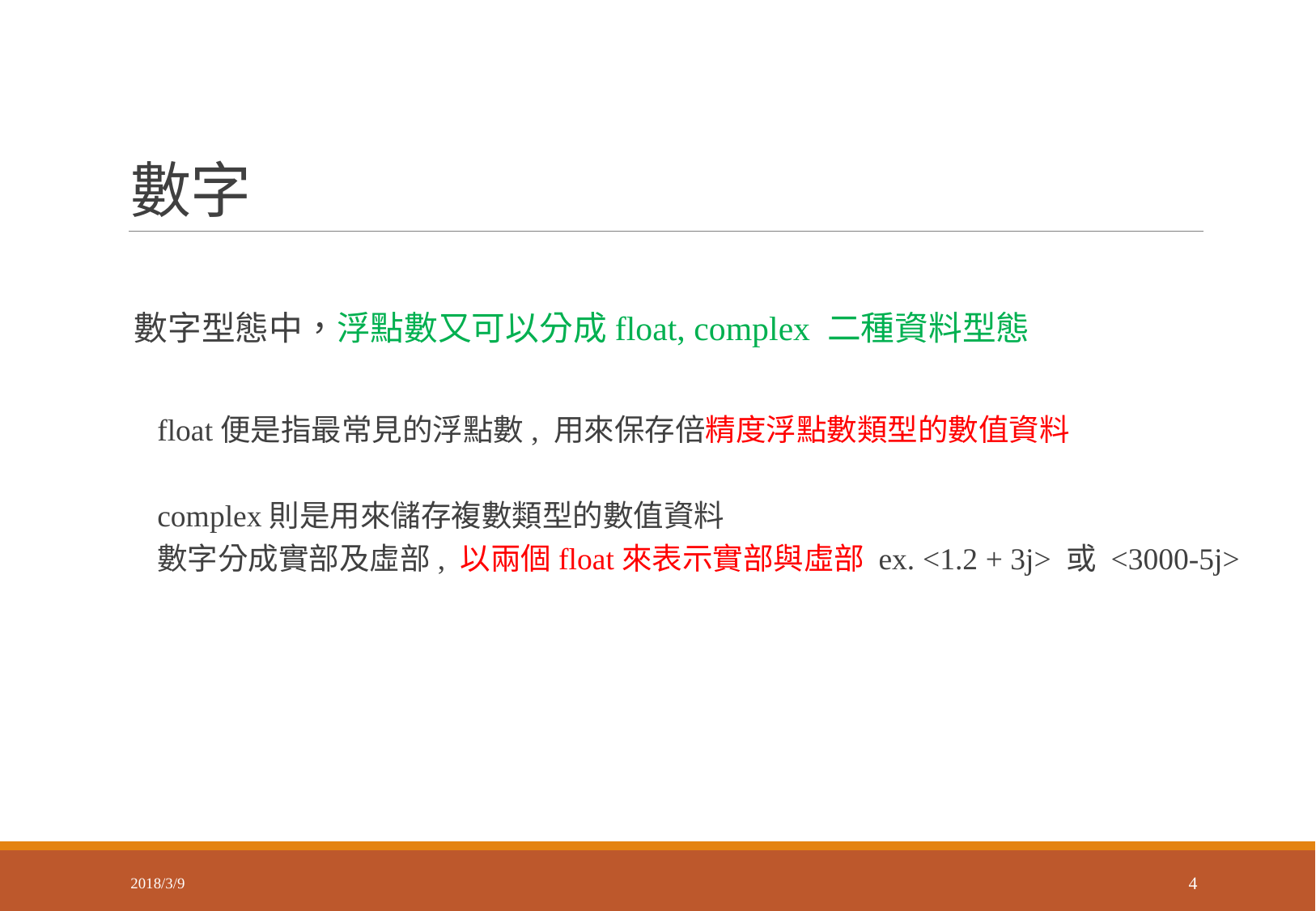

# 數字

 數字型態中，浮點數又可以分成float, complex 二種資料型態

float便是指最常見的浮點數, 用來保存倍精度浮點數類型的數值資料

complex則是用來儲存複數類型的數值資料
數字分成實部及虛部, 以兩個float來表示實部與虛部 ex. <1.2 + 3j> 或 <3000-5j>

2018/3/9
4